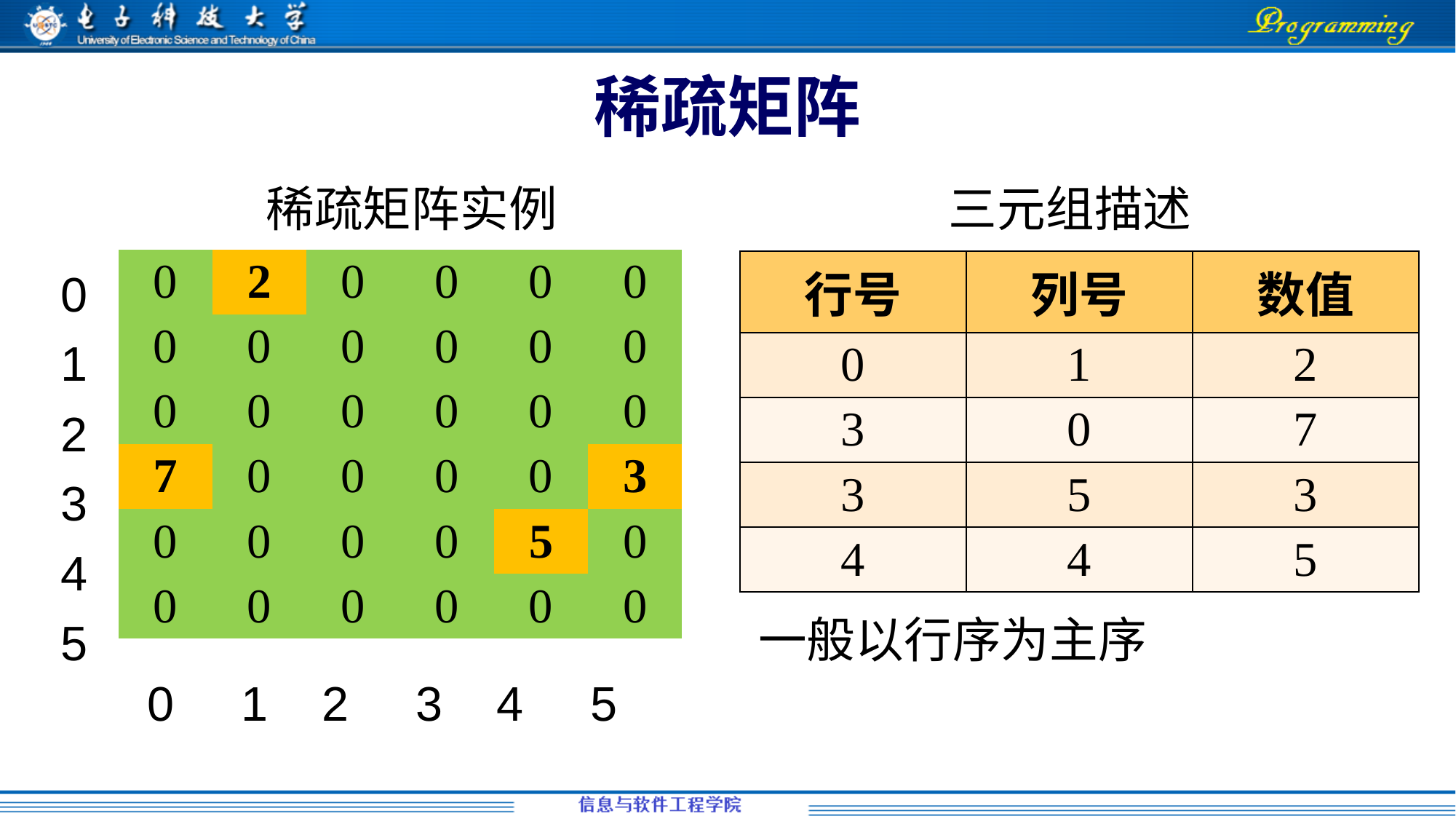

# 稀疏矩阵
稀疏矩阵实例
三元组描述
0
1
2
3
4
5
| 0 | 2 | 0 | 0 | 0 | 0 |
| --- | --- | --- | --- | --- | --- |
| 0 | 0 | 0 | 0 | 0 | 0 |
| 0 | 0 | 0 | 0 | 0 | 0 |
| 7 | 0 | 0 | 0 | 0 | 3 |
| 0 | 0 | 0 | 0 | 5 | 0 |
| 0 | 0 | 0 | 0 | 0 | 0 |
| 行号 | 列号 | 数值 |
| --- | --- | --- |
| 0 | 1 | 2 |
| 3 | 0 | 7 |
| 3 | 5 | 3 |
| 4 | 4 | 5 |
一般以行序为主序
0     1    2     3    4     5